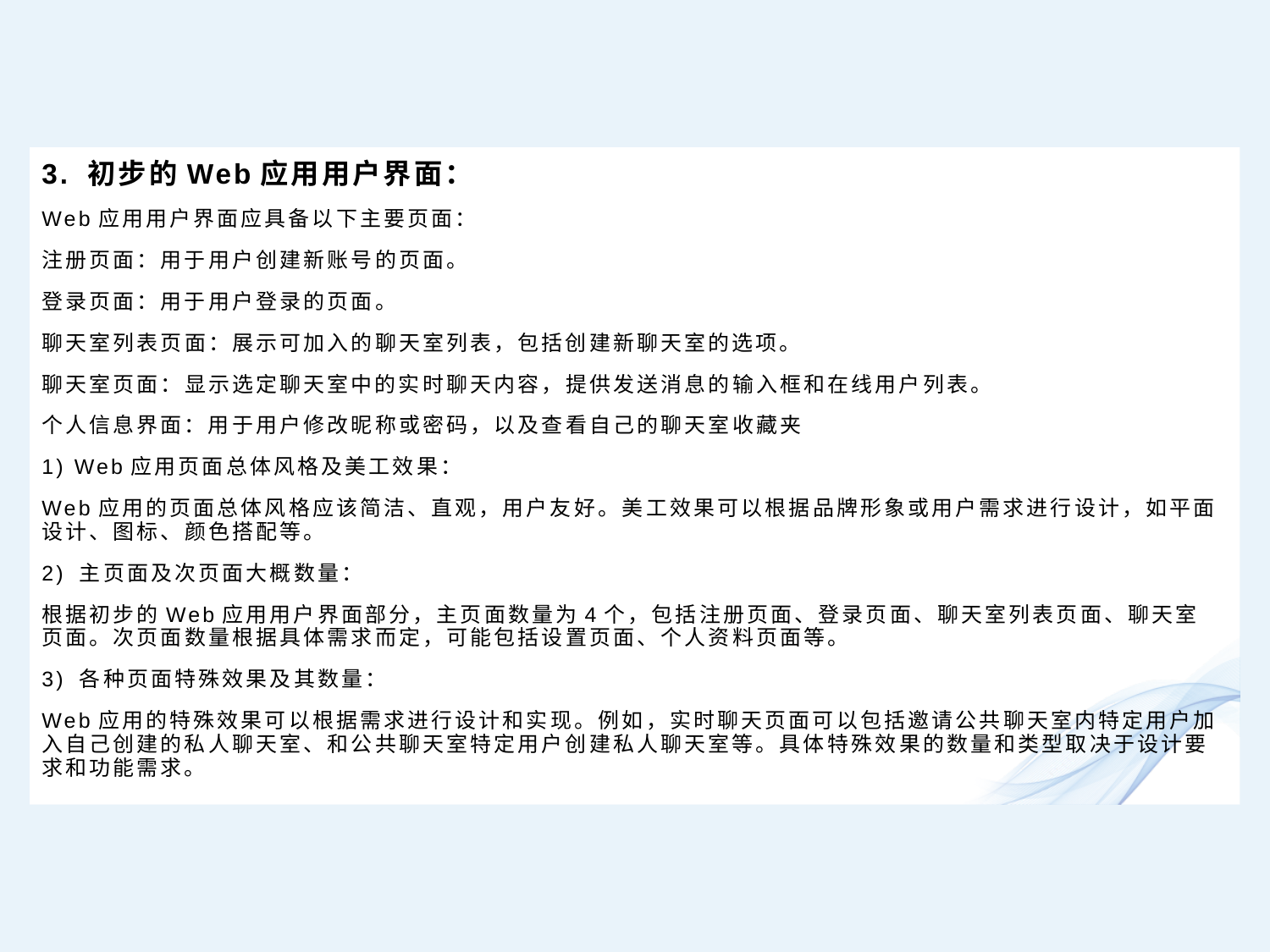

3. 初步的Web应用用户界面：
Web应用用户界面应具备以下主要页面：
注册页面：用于用户创建新账号的页面。
登录页面：用于用户登录的页面。
聊天室列表页面：展示可加入的聊天室列表，包括创建新聊天室的选项。
聊天室页面：显示选定聊天室中的实时聊天内容，提供发送消息的输入框和在线用户列表。
个人信息界面：用于用户修改昵称或密码，以及查看自己的聊天室收藏夹
1) Web应用页面总体风格及美工效果：
Web应用的页面总体风格应该简洁、直观，用户友好。美工效果可以根据品牌形象或用户需求进行设计，如平面设计、图标、颜色搭配等。
2) 主页面及次页面大概数量：
根据初步的Web应用用户界面部分，主页面数量为4个，包括注册页面、登录页面、聊天室列表页面、聊天室页面。次页面数量根据具体需求而定，可能包括设置页面、个人资料页面等。
3) 各种页面特殊效果及其数量：
Web应用的特殊效果可以根据需求进行设计和实现。例如，实时聊天页面可以包括邀请公共聊天室内特定用户加入自己创建的私人聊天室、和公共聊天室特定用户创建私人聊天室等。具体特殊效果的数量和类型取决于设计要求和功能需求。